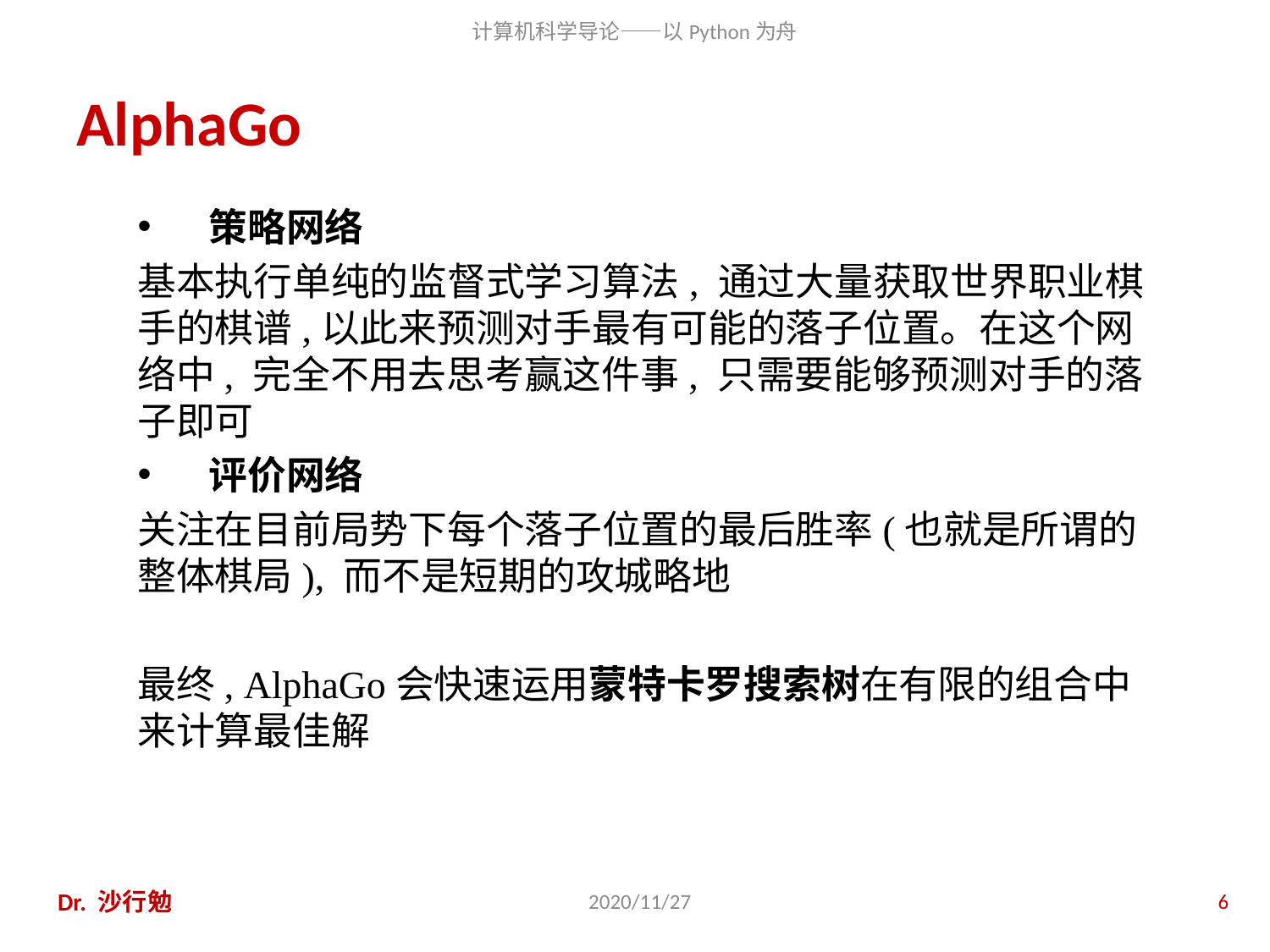

# AlphaGo
策略网络
基本执行单纯的监督式学习算法, 通过大量获取世界职业棋手的棋谱,以此来预测对手最有可能的落子位置。在这个网络中, 完全不用去思考赢这件事, 只需要能够预测对手的落子即可
评价网络
关注在目前局势下每个落子位置的最后胜率(也就是所谓的整体棋局), 而不是短期的攻城略地

最终, AlphaGo会快速运用蒙特卡罗搜索树在有限的组合中来计算最佳解
Dr. 沙行勉
2020/11/27
6